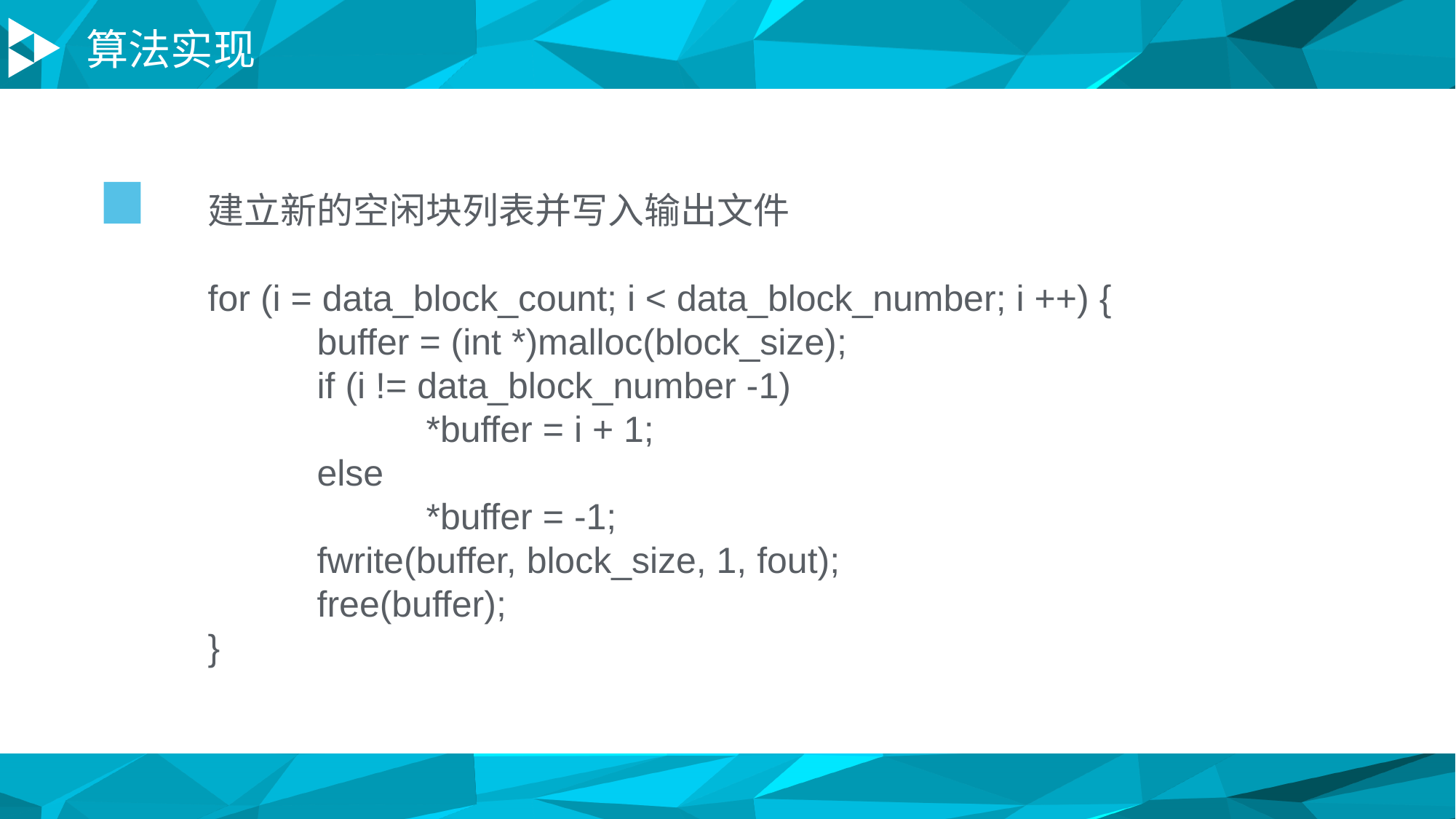

算法实现

建立新的空闲块列表并写入输出文件

for (i = data_block_count; i < data_block_number; i ++) {
	buffer = (int *)malloc(block_size);
	if (i != data_block_number -1)
		*buffer = i + 1;
	else
		*buffer = -1;
	fwrite(buffer, block_size, 1, fout);
	free(buffer);
}